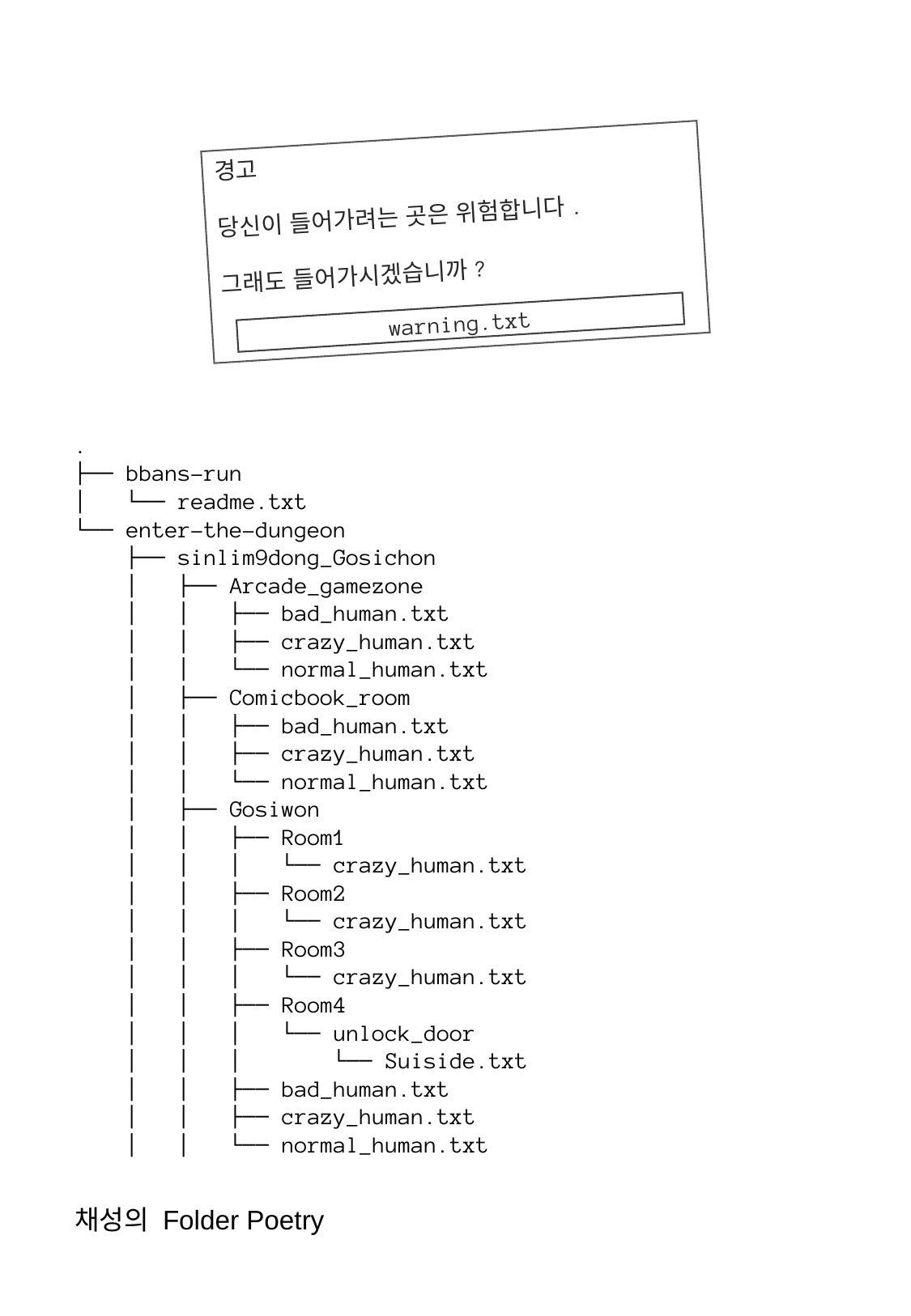

경고

당신이 들어가려는 곳은 위험합니다.

그래도 들어가시겠습니까?
warning.txt
.
├── bbans-run
│   └── readme.txt
└── enter-the-dungeon
    ├── sinlim9dong_Gosichon
    │   ├── Arcade_gamezone
    │   │   ├── bad_human.txt
    │   │   ├── crazy_human.txt
    │   │   └── normal_human.txt
    │   ├── Comicbook_room
    │   │   ├── bad_human.txt
    │   │   ├── crazy_human.txt
    │   │   └── normal_human.txt
    │   ├── Gosiwon
    │   │   ├── Room1
    │   │   │   └── crazy_human.txt
    │   │   ├── Room2
    │   │   │   └── crazy_human.txt
    │   │   ├── Room3
    │   │   │   └── crazy_human.txt
    │   │   ├── Room4
    │   │   │   └── unlock_door
    │   │   │       └── Suiside.txt
    │   │   ├── bad_human.txt
    │   │   ├── crazy_human.txt
    │   │   └── normal_human.txt
# 채성의 Folder Poetry